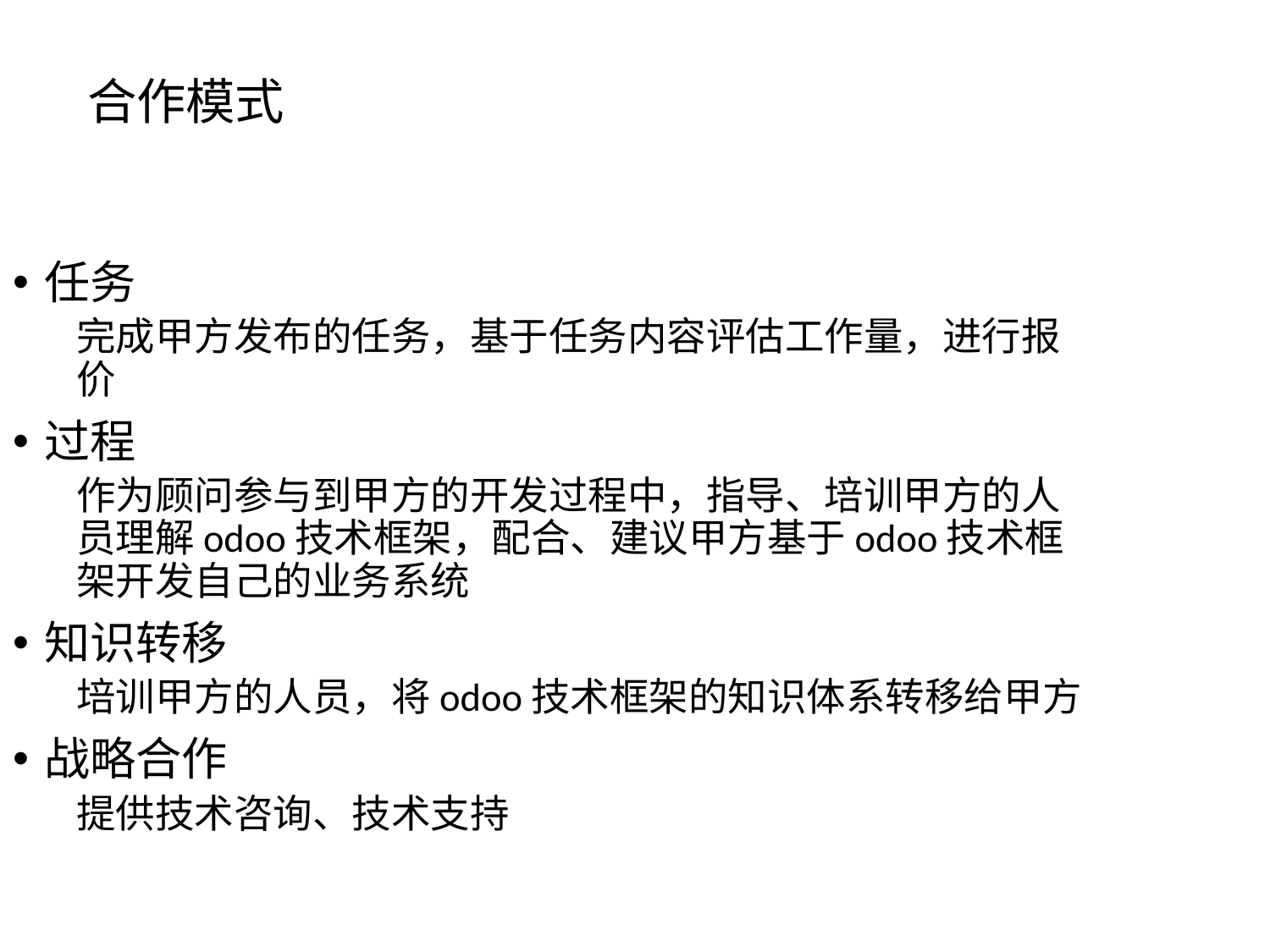

# 合作模式
任务
完成甲方发布的任务，基于任务内容评估工作量，进行报价
过程
作为顾问参与到甲方的开发过程中，指导、培训甲方的人员理解odoo技术框架，配合、建议甲方基于odoo技术框架开发自己的业务系统
知识转移
培训甲方的人员，将odoo技术框架的知识体系转移给甲方
战略合作
提供技术咨询、技术支持